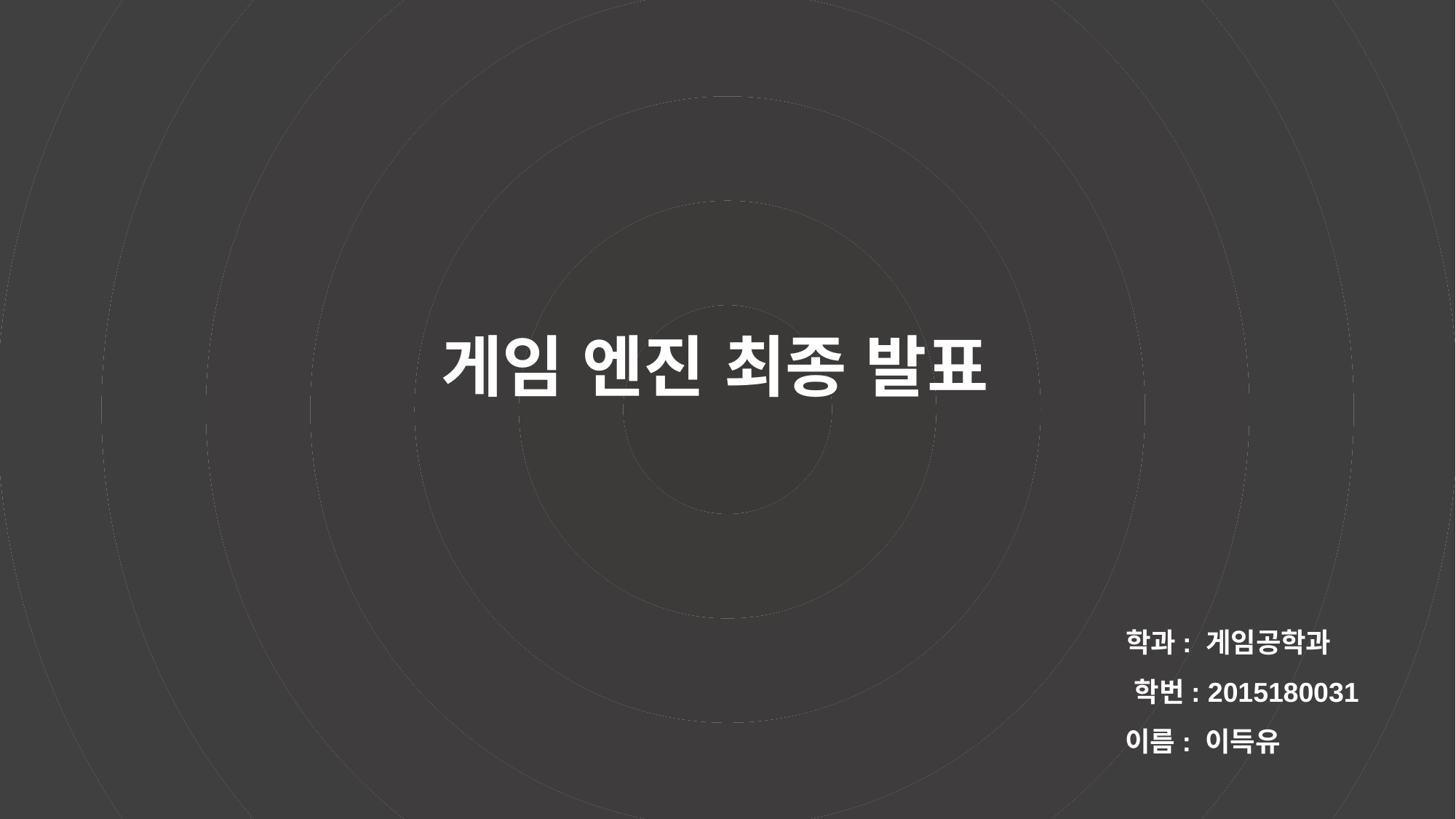

게임 엔진 최종 발표
학과: 게임공학과
학번: 2015180031
이름: 이득유